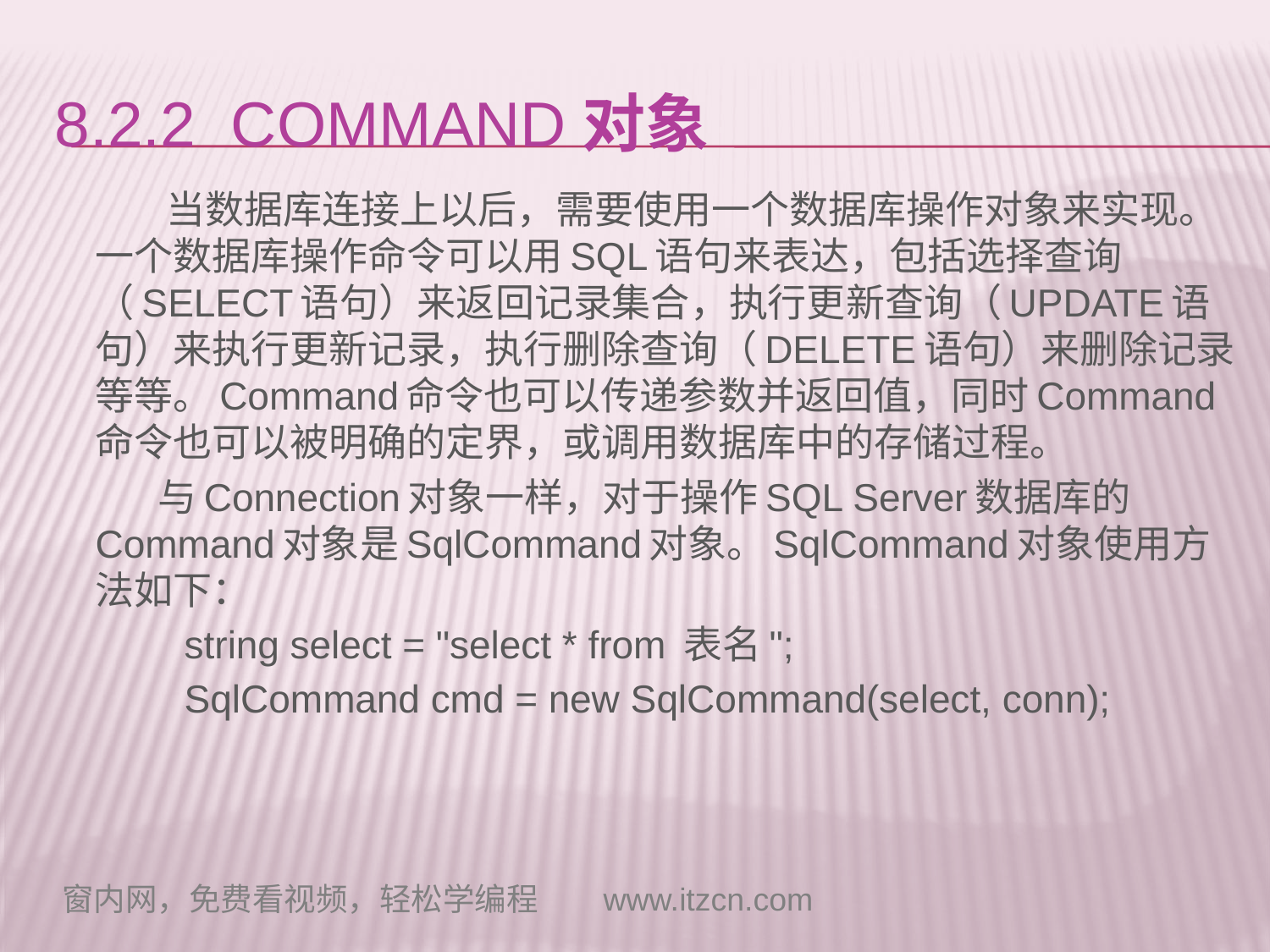

# 8.2.2  Command对象
            当数据库连接上以后，需要使用一个数据库操作对象来实现。一个数据库操作命令可以用SQL语句来表达，包括选择查询（SELECT语句）来返回记录集合，执行更新查询（UPDATE语句）来执行更新记录，执行删除查询（DELETE语句）来删除记录等等。Command命令也可以传递参数并返回值，同时Command命令也可以被明确的定界，或调用数据库中的存储过程。
           与Connection对象一样，对于操作SQL Server数据库的Command对象是SqlCommand对象。SqlCommand对象使用方法如下：
            string select = "select * from 表名";
            SqlCommand cmd = new SqlCommand(select, conn);